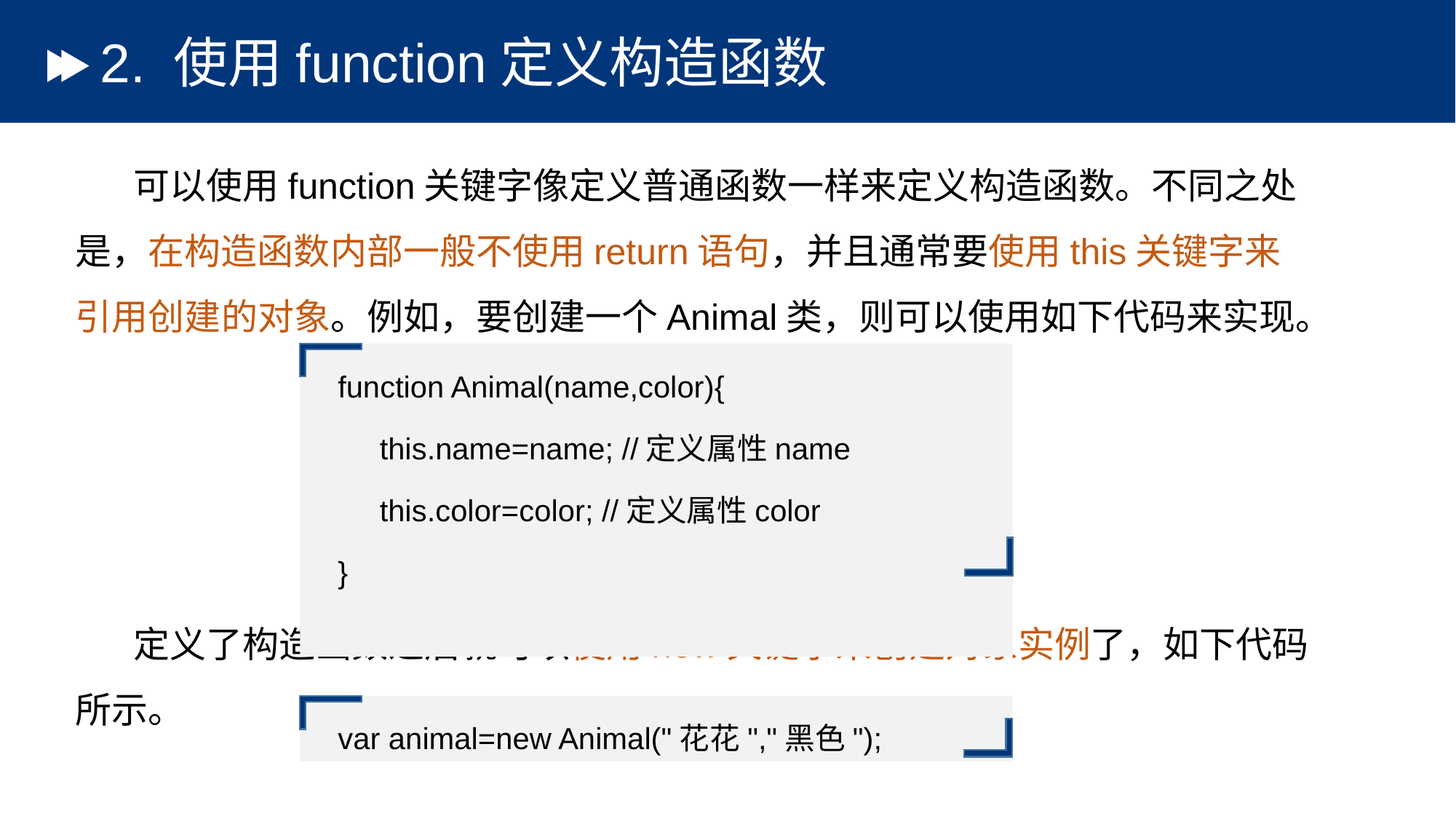

# 2. 使用function定义构造函数
      可以使用function关键字像定义普通函数一样来定义构造函数。不同之处是，在构造函数内部一般不使用return语句，并且通常要使用this关键字来引用创建的对象。例如，要创建一个Animal类，则可以使用如下代码来实现。

      定义了构造函数之后就可以使用new关键字来创建对象实例了，如下代码所示。

function Animal(name,color){
     this.name=name; //定义属性name
     this.color=color; //定义属性color
}

var animal=new Animal("花花","黑色");